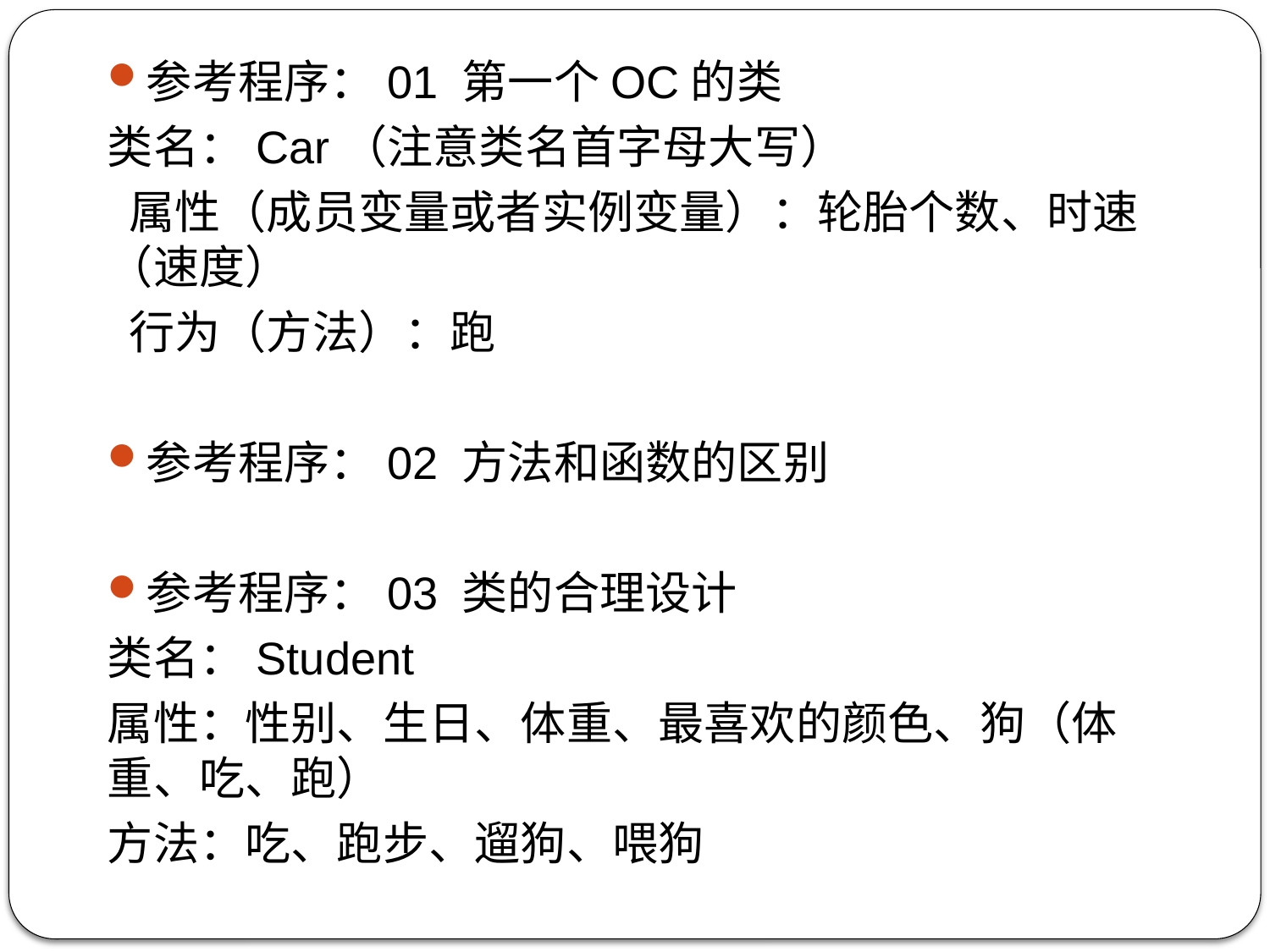

参考程序：01 第一个OC的类
类名：Car（注意类名首字母大写）
 属性（成员变量或者实例变量）：轮胎个数、时速（速度）
 行为（方法）：跑

参考程序：02 方法和函数的区别

参考程序：03 类的合理设计
类名：Student
属性：性别、生日、体重、最喜欢的颜色、狗（体重、吃、跑）
方法：吃、跑步、遛狗、喂狗